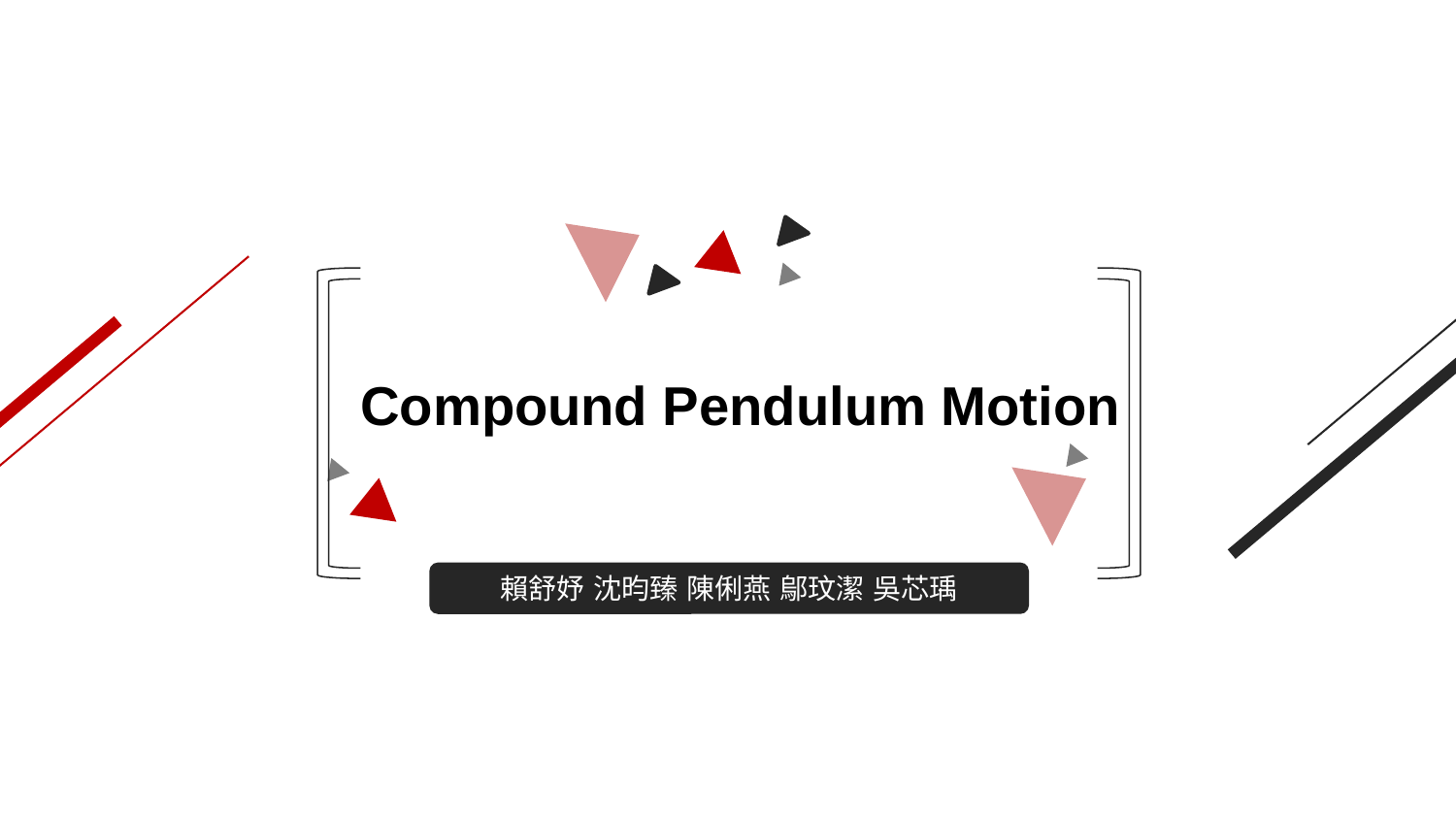

Compound Pendulum Motion

賴舒妤 沈昀臻 陳俐燕 鄔玟潔 吳芯瑀